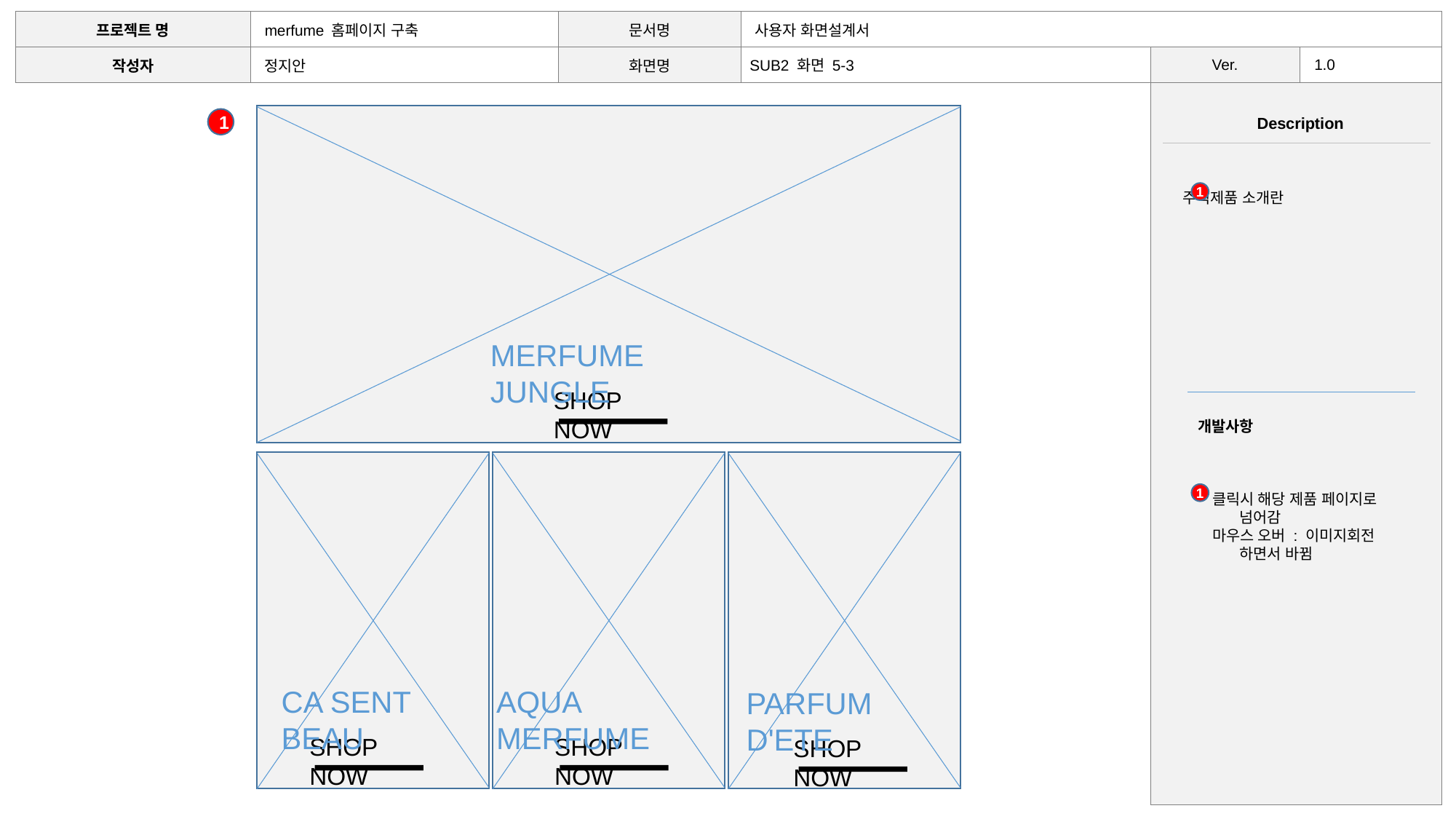

SUB2 화면 5-3

1
1
주력제품 소개란
MERFUME JUNGLE
SHOP NOW

개발사항

1
클릭시 해당 제품 페이지로 넘어감
마우스 오버 : 이미지회전 하면서 바뀜
AQUA MERFUME
CA SENT BEAU
PARFUM D'ETE
SHOP NOW

SHOP NOW

SHOP NOW